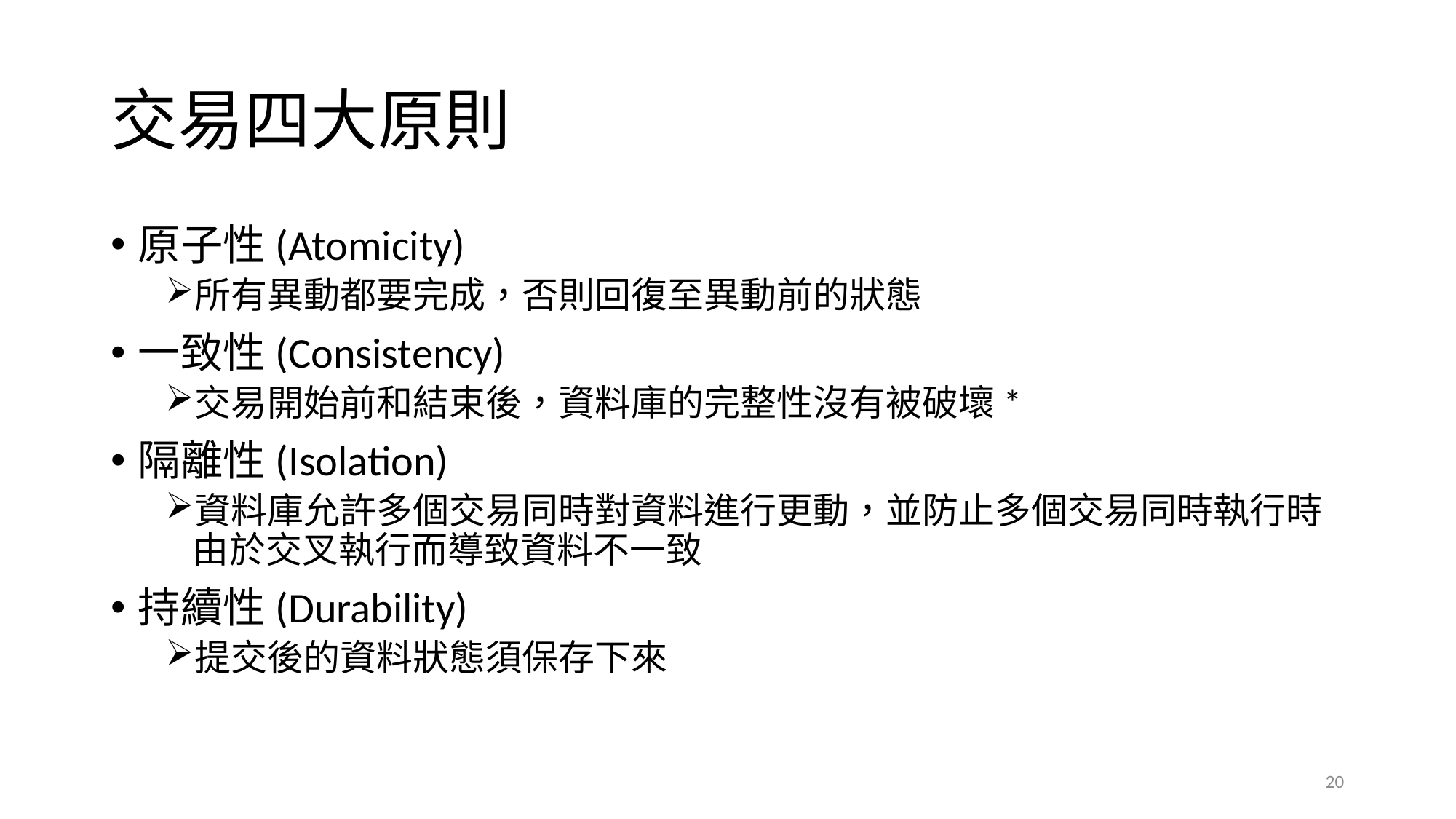

# 交易四大原則
原子性(Atomicity)
所有異動都要完成，否則回復至異動前的狀態
一致性(Consistency)
交易開始前和結束後，資料庫的完整性沒有被破壞*
隔離性(Isolation)
資料庫允許多個交易同時對資料進行更動，並防止多個交易同時執行時由於交叉執行而導致資料不一致
持續性(Durability)
提交後的資料狀態須保存下來

20